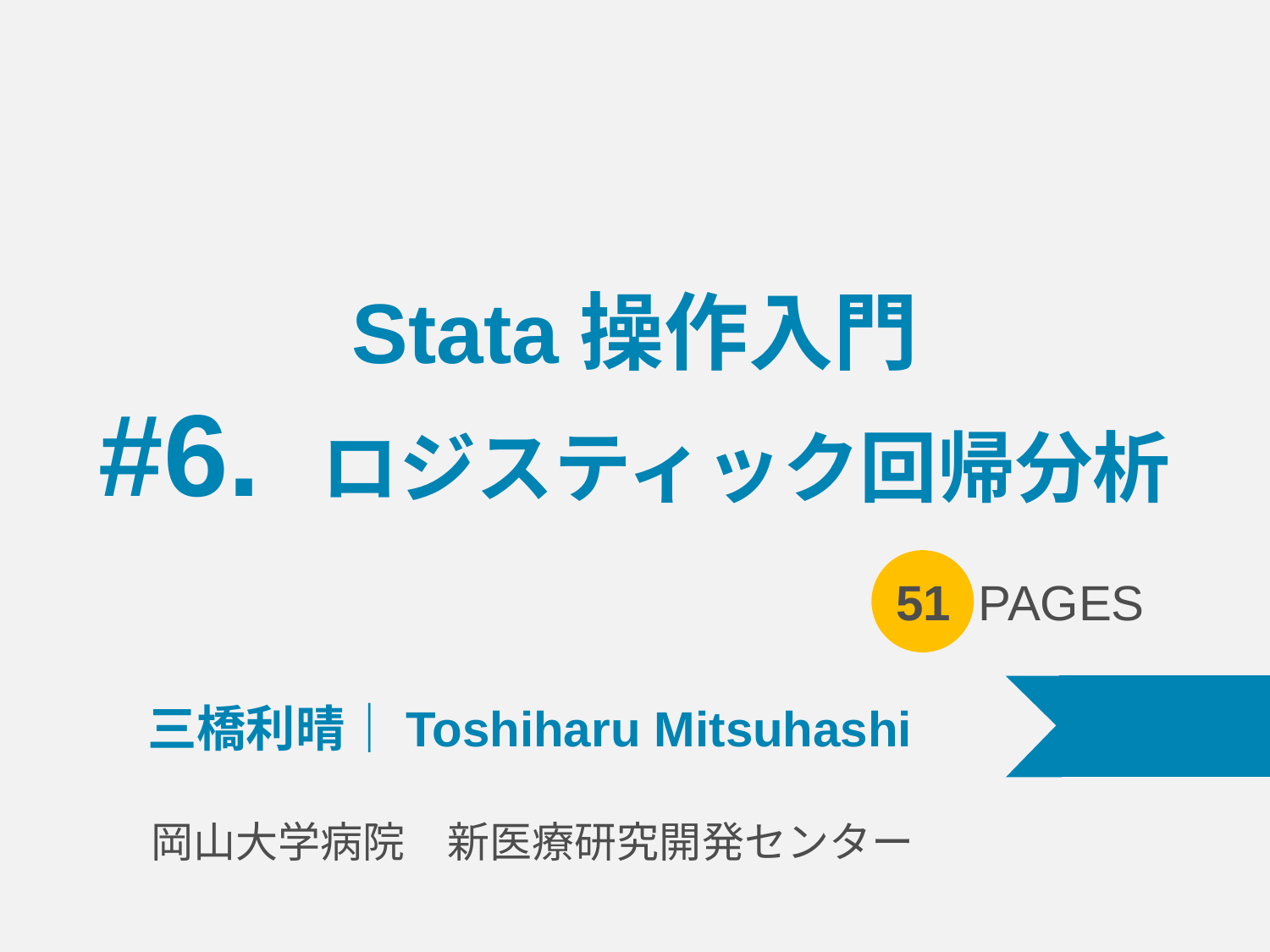

# Stata操作入門 #6. ロジスティック回帰分析

51
PAGES
三橋利晴｜Toshiharu Mitsuhashi

岡山大学病院　新医療研究開発センター